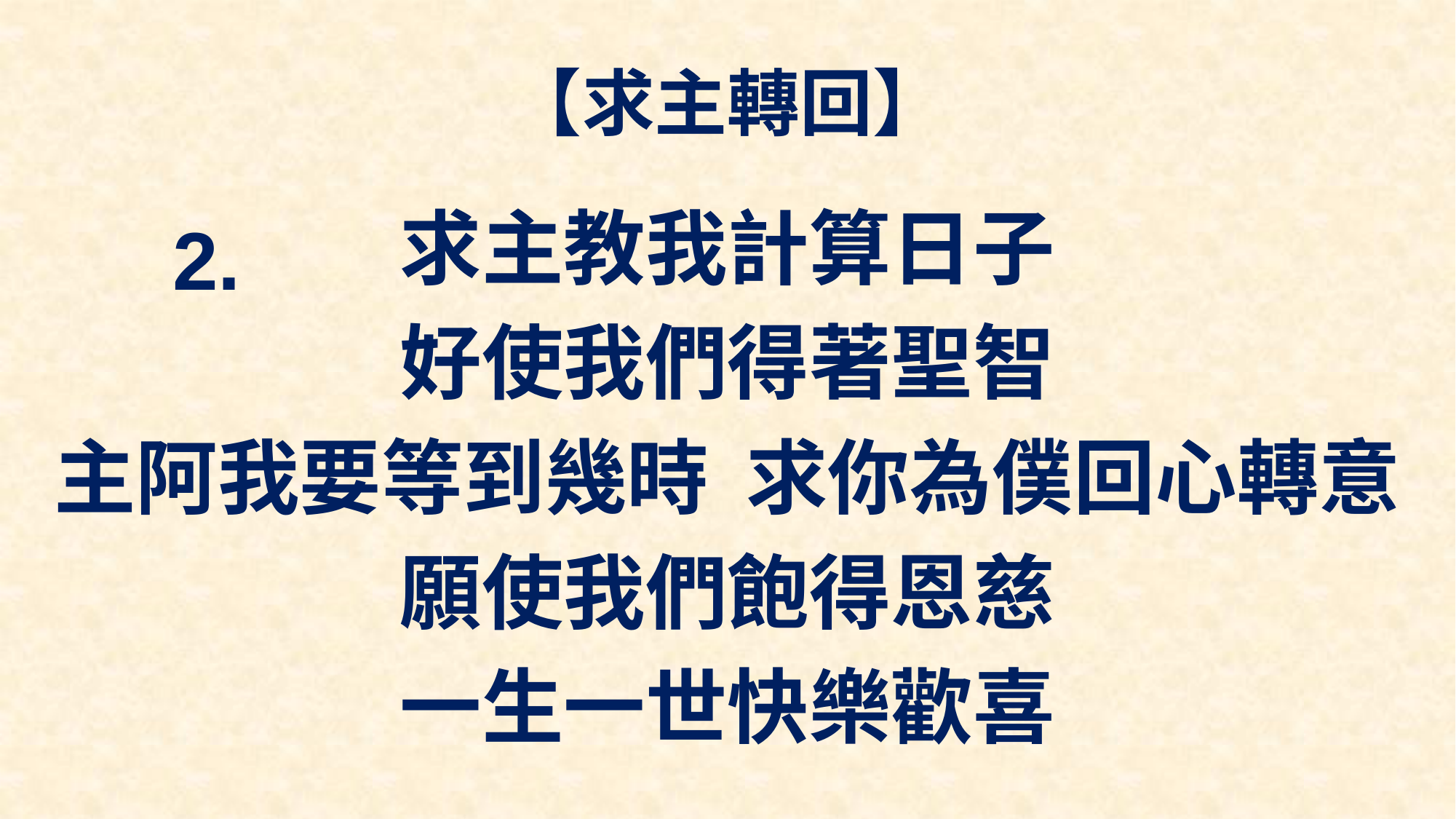

# 【求主轉回】
求主教我計算日子
好使我們得著聖智
主阿我要等到幾時  求你為僕回心轉意
願使我們飽得恩慈
一生一世快樂歡喜
2.